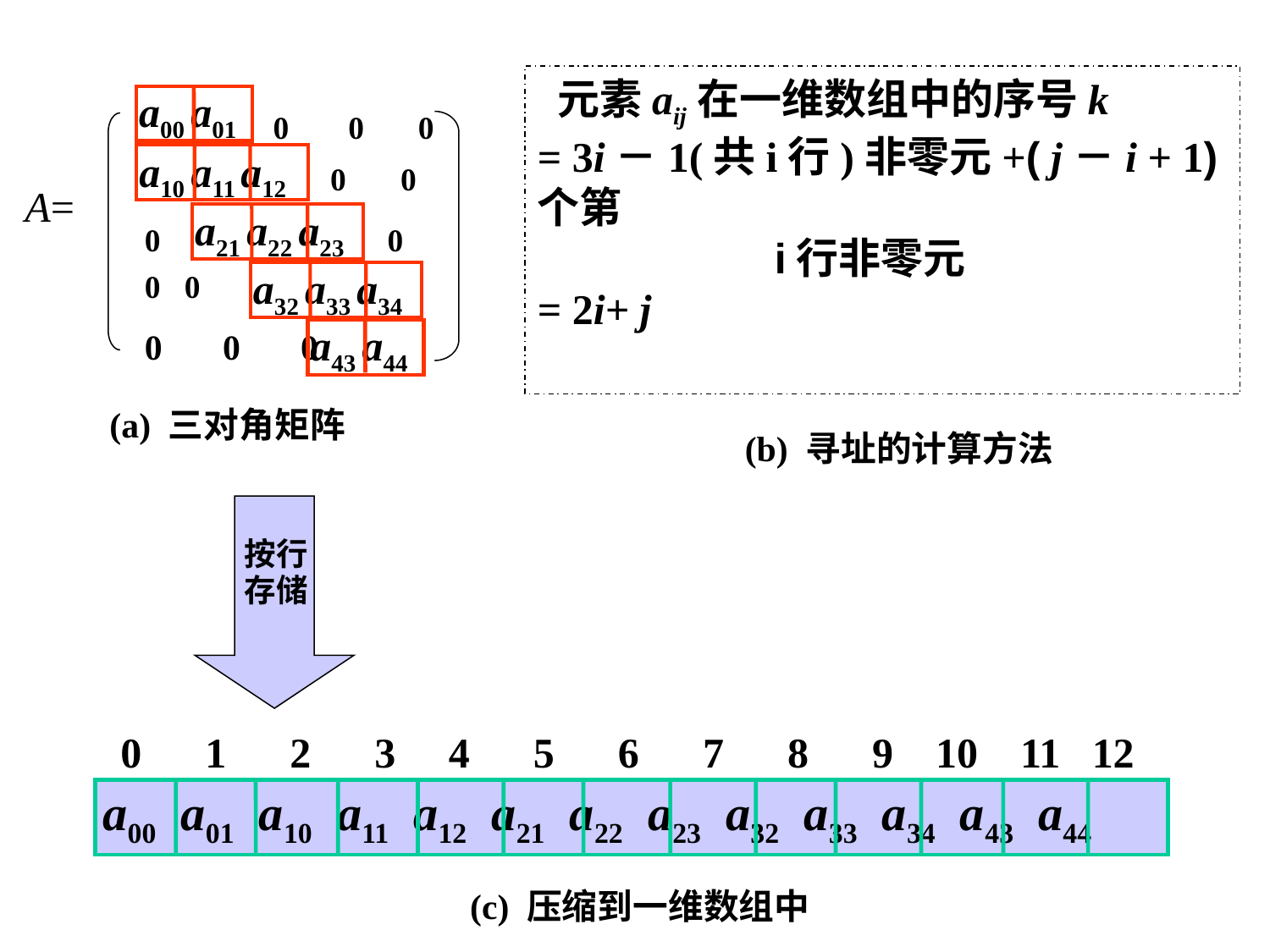

元素aij在一维数组中的序号k
= 3i－1(共i行)非零元+( j－i + 1)个第
                    i行非零元
= 2i+ j

(b) 寻址的计算方法
a00 a01

　        0　 0　 0
                               0　 0
0                            0
0   0
0　 0　 0

a10 a11 a12

A=
a21 a22 a23

a32 a33 a34

a43 a44

(a) 三对角矩阵

按行
存储
0      1      2      3     4      5      6      7      8      9    10    11   12
a00  a01  a10  a11  a12  a21  a22  a23  a32  a33  a34  a43  a44

(c) 压缩到一维数组中